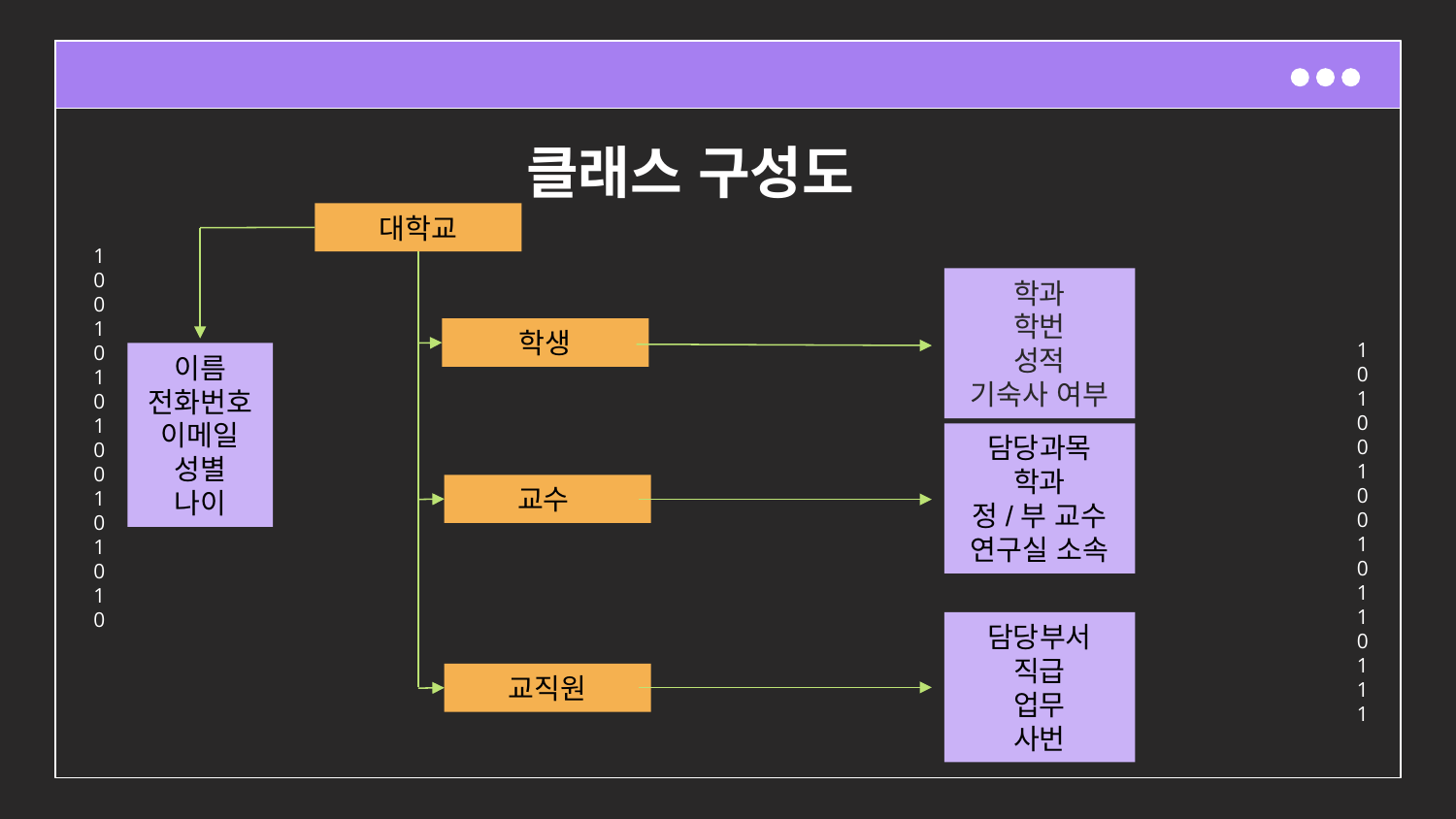

# 클래스 구성도
대학교
학과
학번
성적
기숙사 여부
학생
이름
전화번호
이메일
성별
나이
담당과목
학과
정/부 교수
연구실 소속
교수
담당부서
직급
업무
사번
교직원